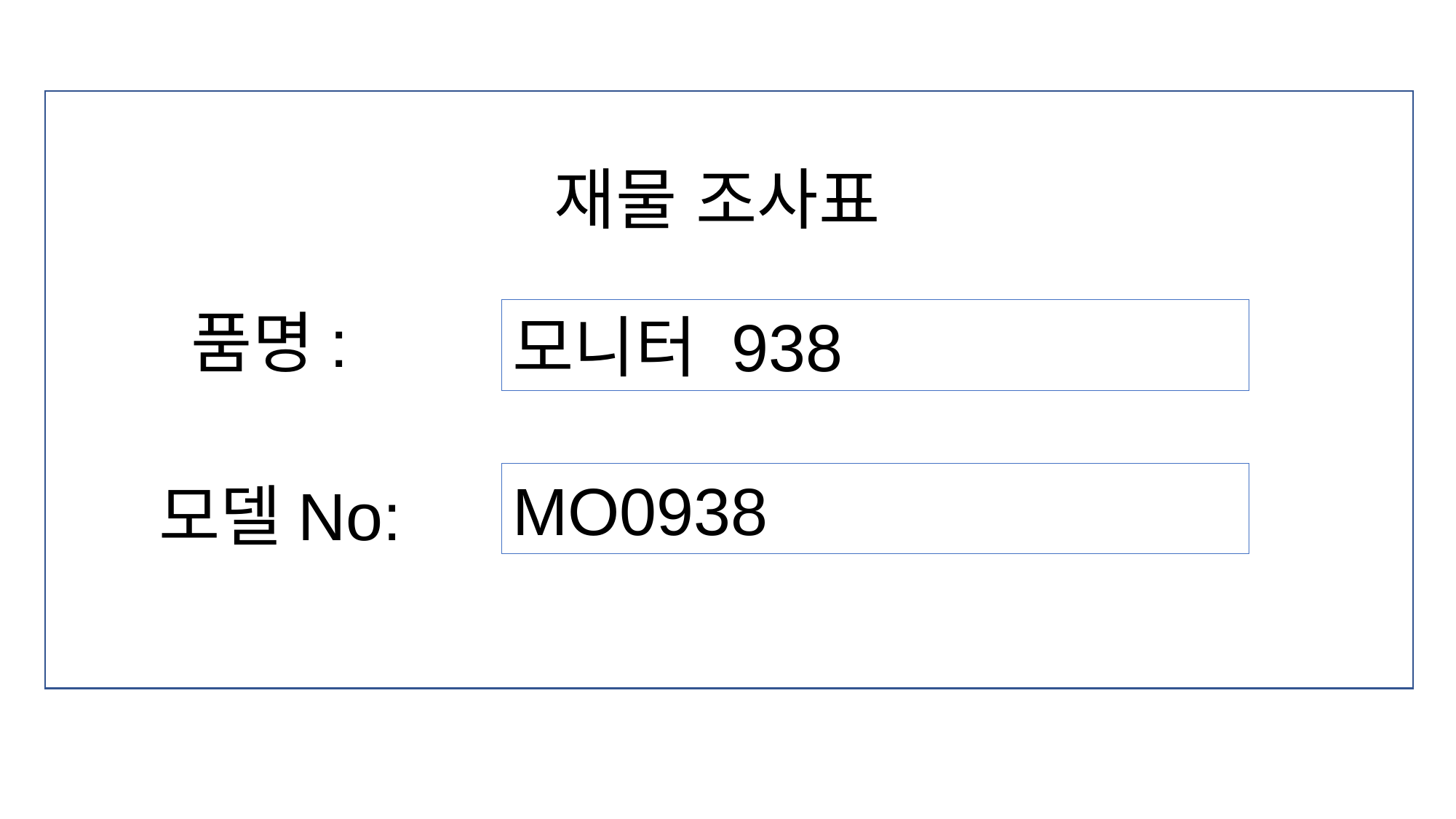

재물 조사표
품명:
모니터 938
MO0938
모델No: